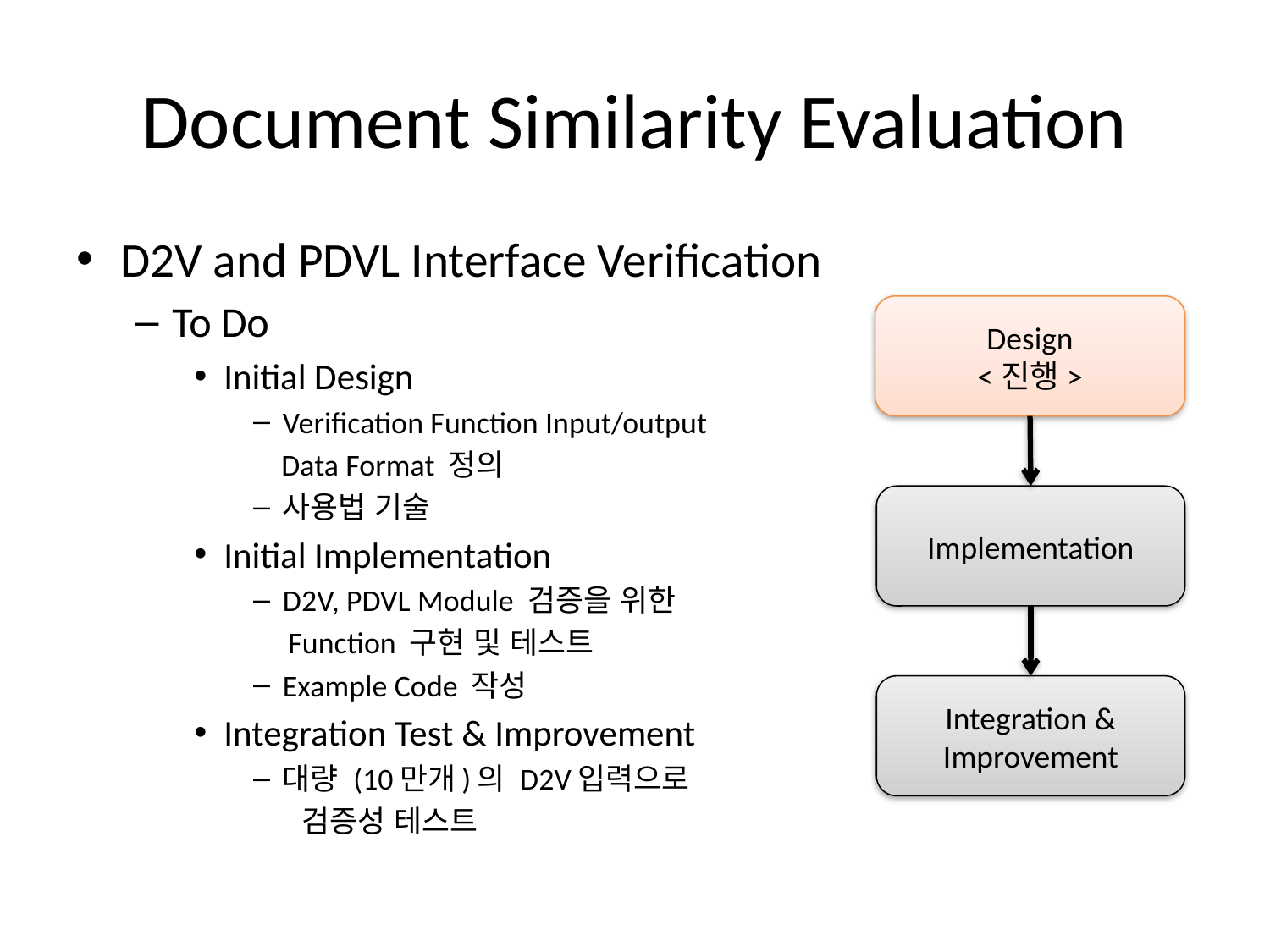

# Document Similarity Evaluation
D2V and PDVL Interface Verification
To Do
Initial Design
Verification Function Input/output
    Data Format 정의
사용법 기술
Initial Implementation
D2V, PDVL Module 검증을 위한
     Function 구현 및 테스트
Example Code 작성
Integration Test & Improvement
대량 (10만개)의 D2V입력으로
     검증성 테스트

Design
<진행>
Implementation
Integration & Improvement